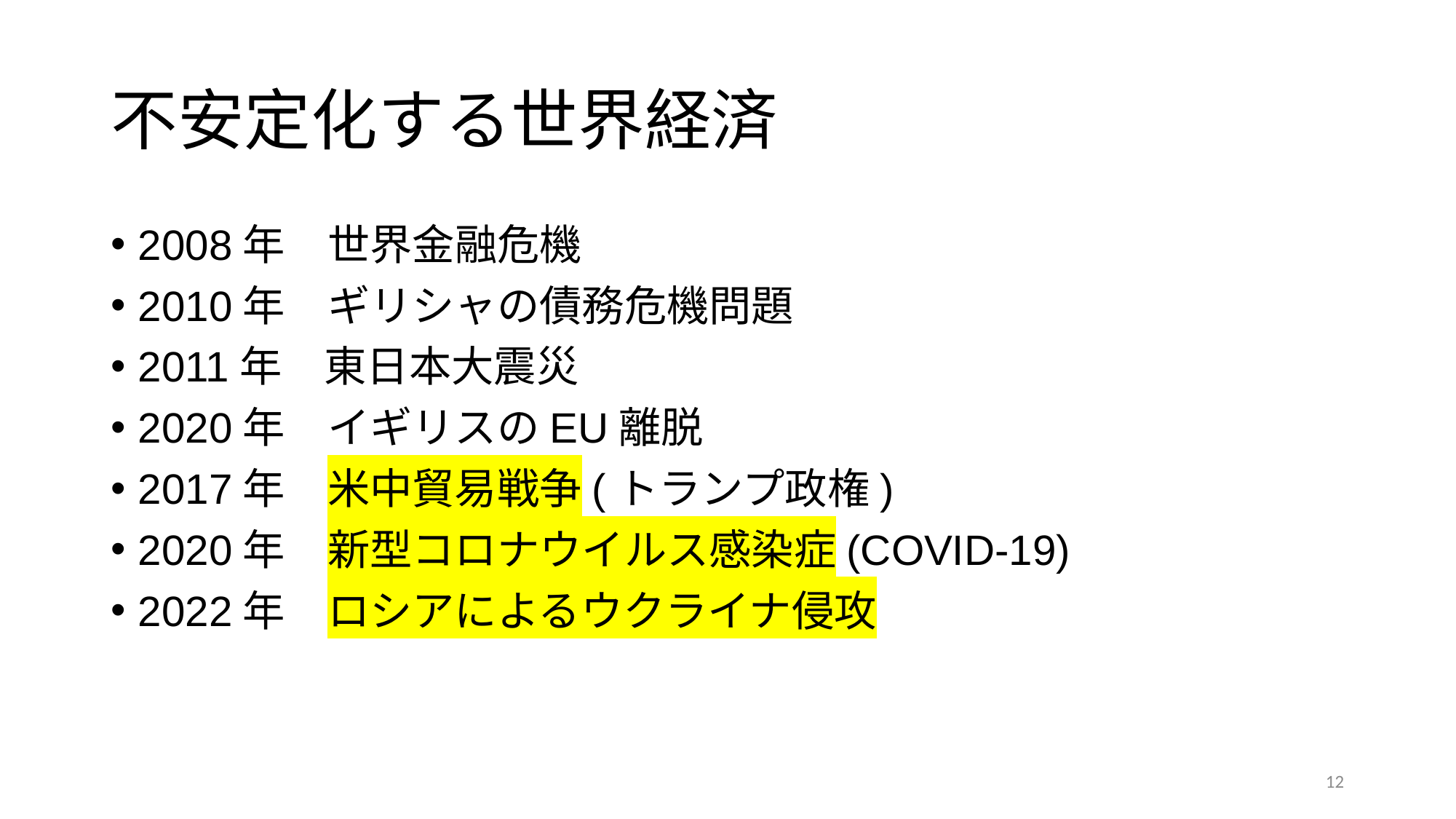

# 不安定化する世界経済
2008年　世界金融危機
2010年　ギリシャの債務危機問題
2011年　東日本大震災
2020年　イギリスのEU離脱
2017年　米中貿易戦争(トランプ政権)
2020年　新型コロナウイルス感染症(COVID-19)
2022年　ロシアによるウクライナ侵攻

12